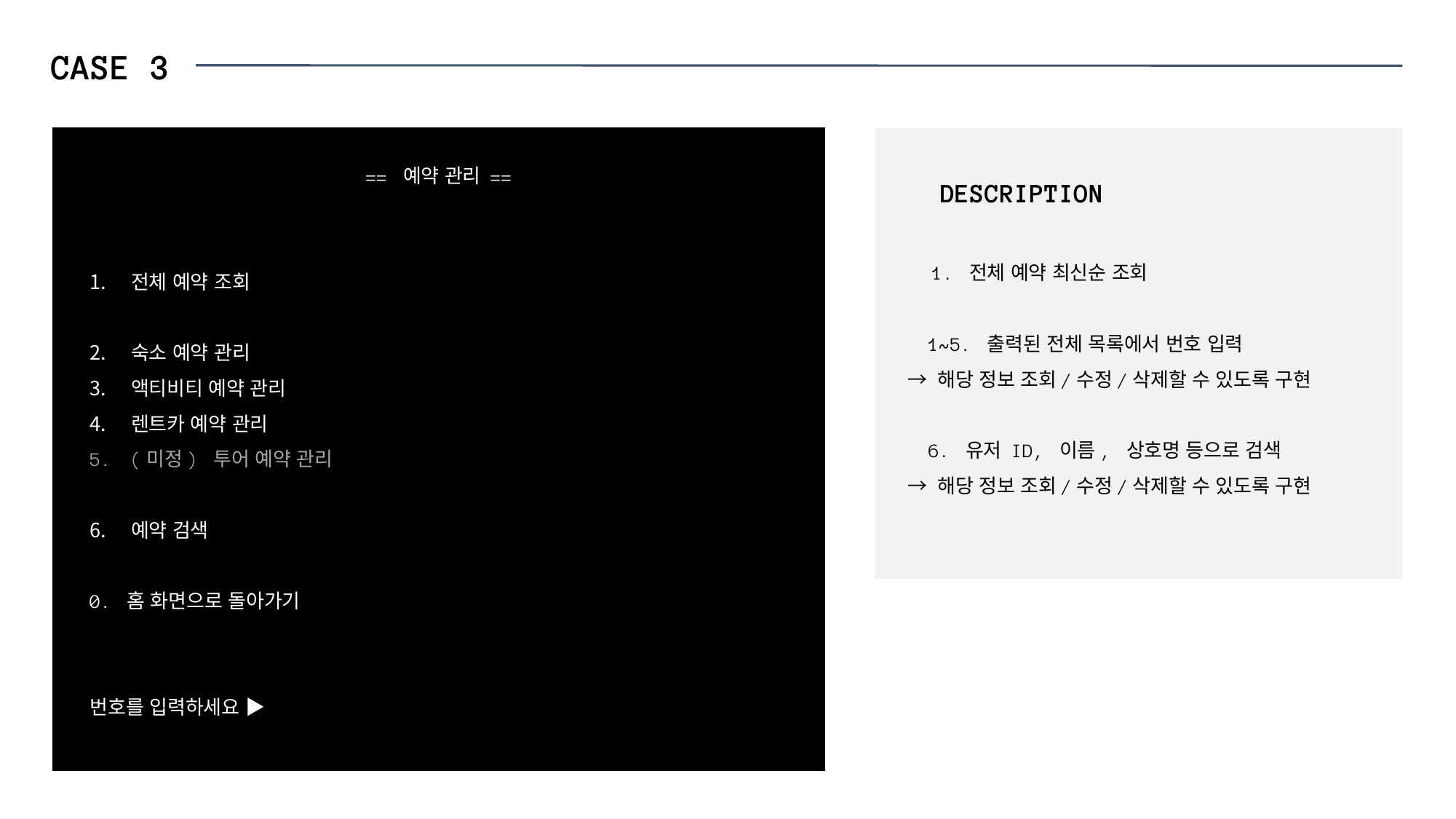

CASE 3

== 예약 관리 ==

전체 예약 조회

숙소 예약 관리
액티비티 예약 관리
렌트카 예약 관리
(미정) 투어 예약 관리

예약 검색

0. 홈 화면으로 돌아가기

번호를 입력하세요 ▶

DESCRIPTION

    1. 전체 예약 최신순 조회

    1~5. 출력된 전체 목록에서 번호 입력
    → 해당 정보 조회/수정/삭제할 수 있도록 구현

    6. 유저 ID, 이름, 상호명 등으로 검색
    → 해당 정보 조회/수정/삭제할 수 있도록 구현